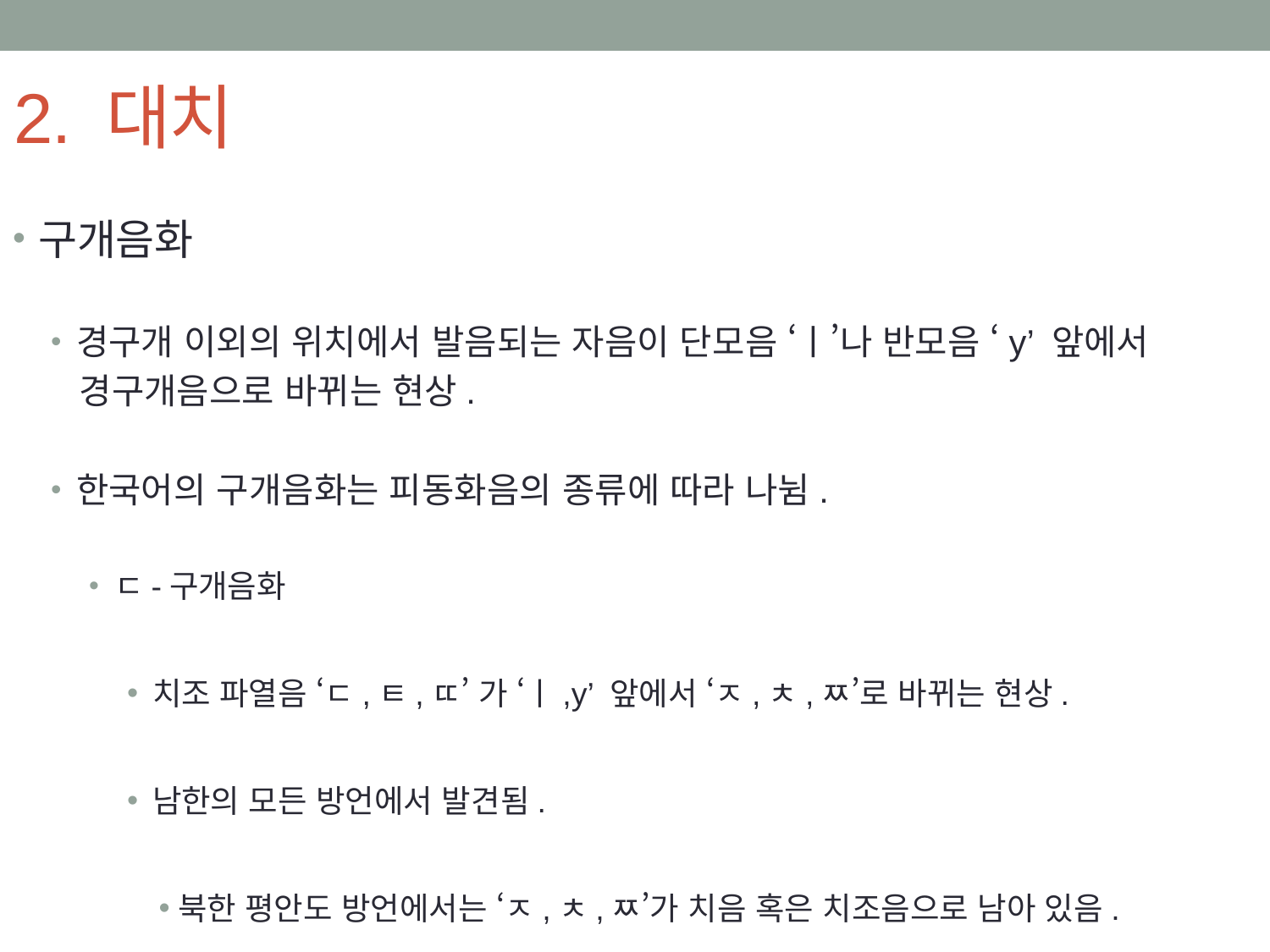

# 2. 대치
구개음화

경구개 이외의 위치에서 발음되는 자음이 단모음 ‘ㅣ’나 반모음 ‘y’ 앞에서
  경구개음으로 바뀌는 현상.

한국어의 구개음화는 피동화음의 종류에 따라 나뉨.

ㄷ-구개음화

치조 파열음 ‘ㄷ,ㅌ,ㄸ’ 가 ‘ㅣ,y’ 앞에서 ‘ㅈ,ㅊ,ㅉ’로 바뀌는 현상.

남한의 모든 방언에서 발견됨.

북한 평안도 방언에서는 ‘ㅈ,ㅊ,ㅉ’가 치음 혹은 치조음으로 남아 있음.